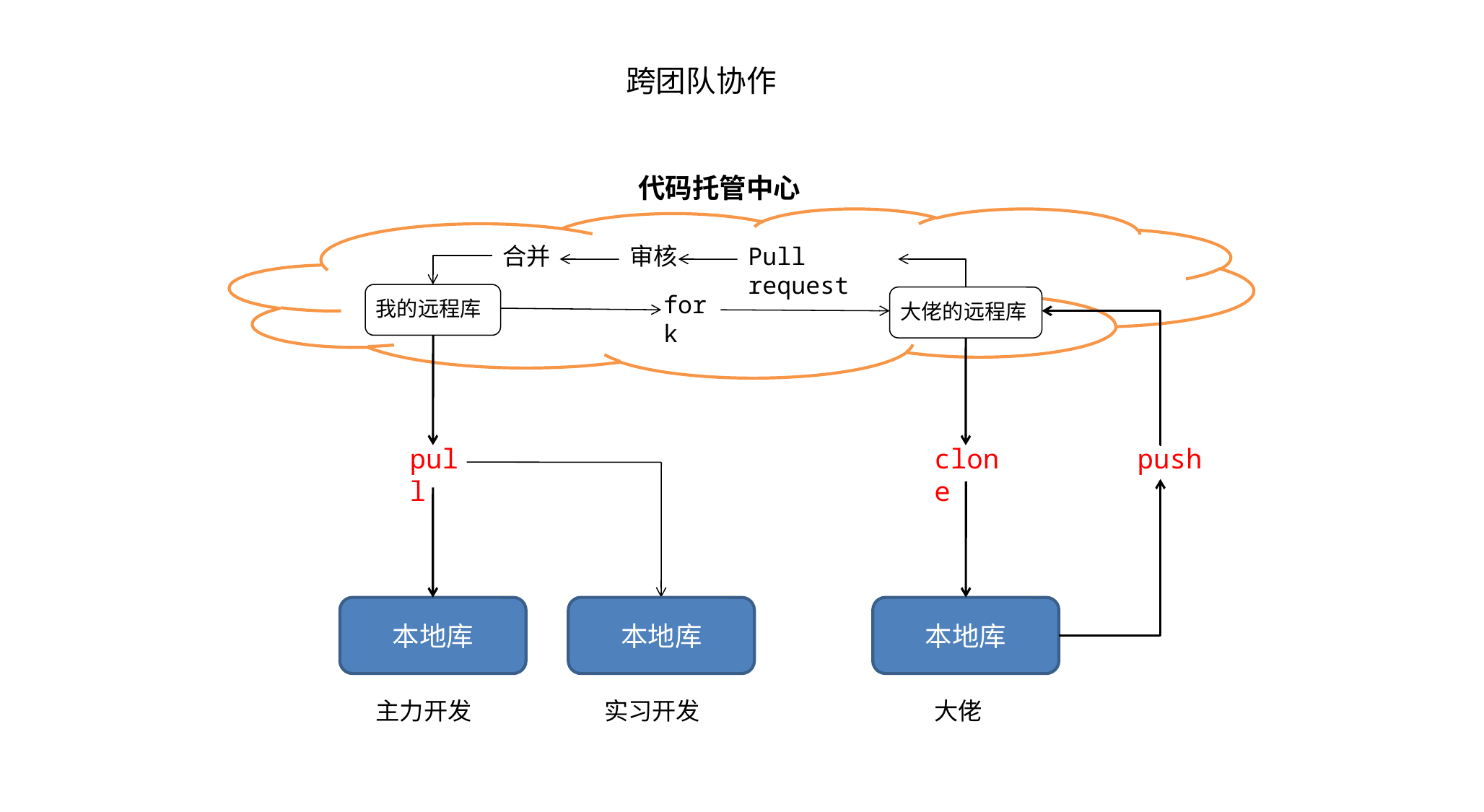

跨团队协作
代码托管中心

合并
审核
Pull request

fork

我的远程库
大佬的远程库
pull
clone
push
本地库
本地库
本地库
主力开发
实习开发
大佬